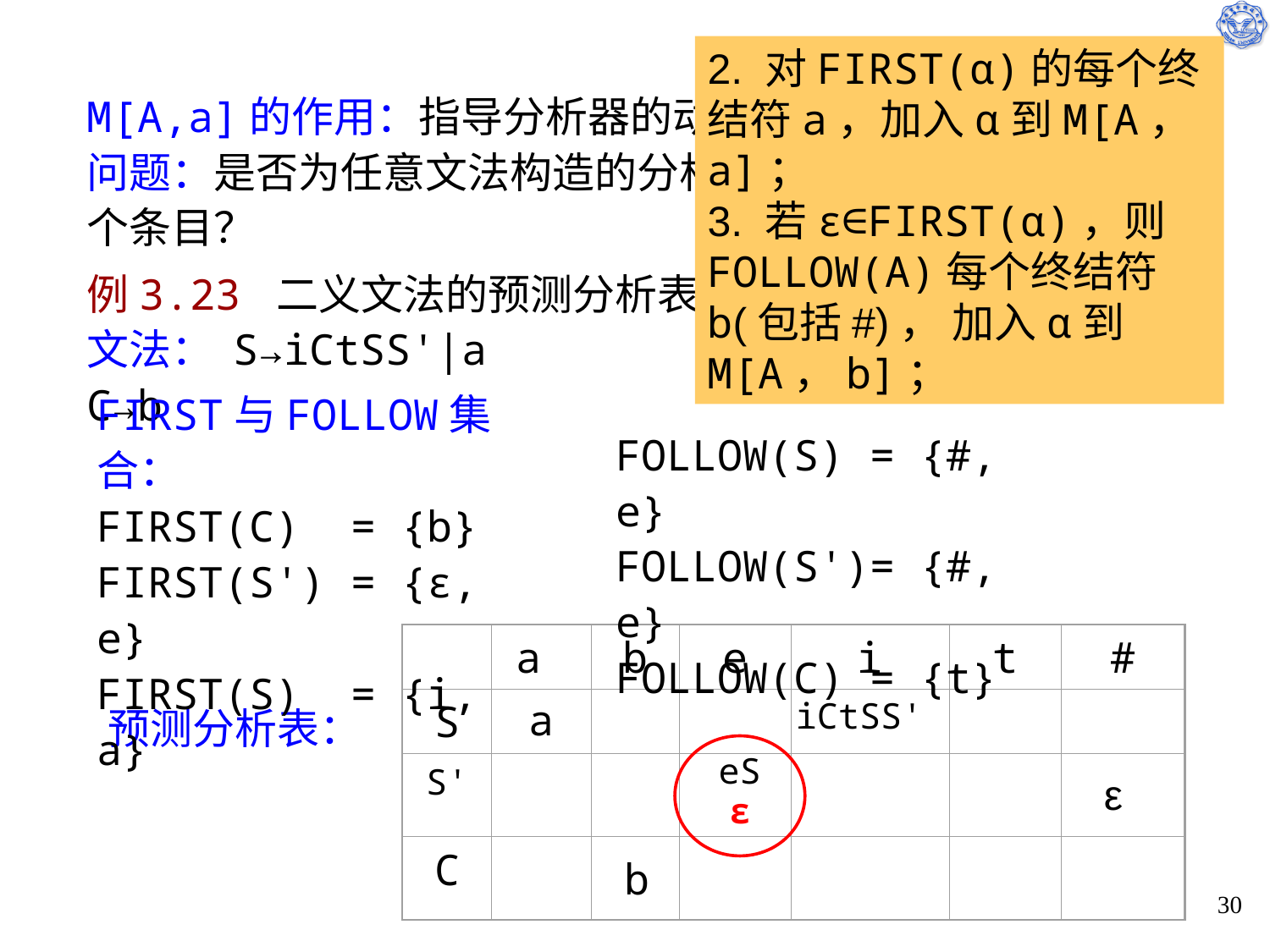

2. 对FIRST(α)的每个终结符a，加入α到M[A，a]；
3. 若ε∈FIRST(α)，则FOLLOW(A)每个终结符b(包括#)， 加入α到M[A，b]；
M[A,a]的作用：指导分析器的动作（指导推导）
问题：是否为任意文法构造的分析表M[A,a]中都最多有一个条目？
例3.23 二义文法的预测分析表：
文法： S→iCtSS'|a		S'→eS|ε	C→b
FIRST与FOLLOW集合：
FIRST(C)  = {b}
FIRST(S') = {ε, e}
FIRST(S)  = {i, a}
FOLLOW(S) = {#, e}
FOLLOW(S')= {#, e}
FOLLOW(C) = {t}

a

b

e

i

t

#

S

S'

C

a
iCtSS'
预测分析表：

eS
ε
ε
b
30